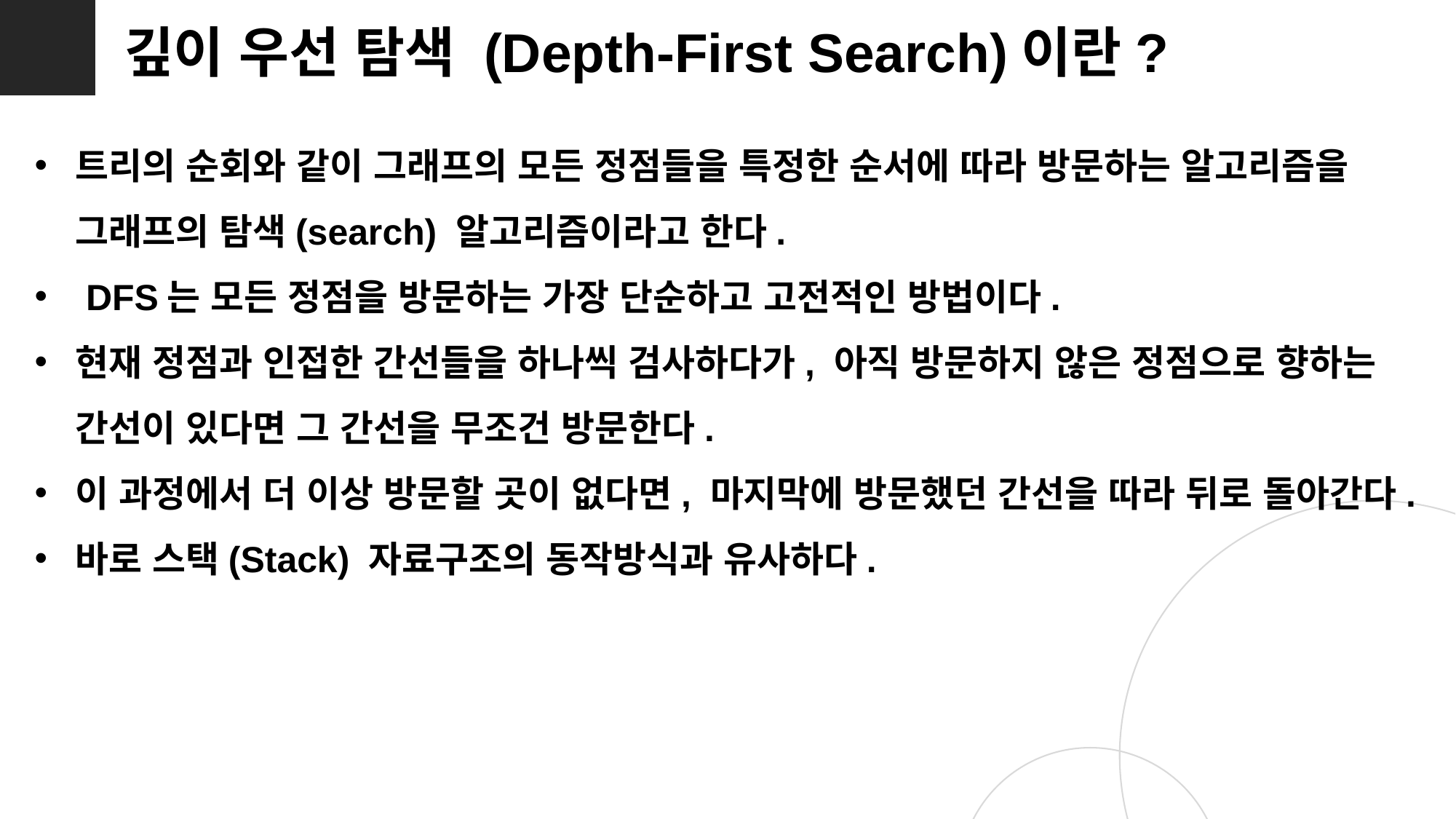

깊이 우선 탐색 (Depth-First Search)이란?
트리의 순회와 같이 그래프의 모든 정점들을 특정한 순서에 따라 방문하는 알고리즘을 그래프의 탐색(search) 알고리즘이라고 한다.
 DFS는 모든 정점을 방문하는 가장 단순하고 고전적인 방법이다.
현재 정점과 인접한 간선들을 하나씩 검사하다가, 아직 방문하지 않은 정점으로 향하는 간선이 있다면 그 간선을 무조건 방문한다.
이 과정에서 더 이상 방문할 곳이 없다면, 마지막에 방문했던 간선을 따라 뒤로 돌아간다.
바로 스택(Stack) 자료구조의 동작방식과 유사하다.